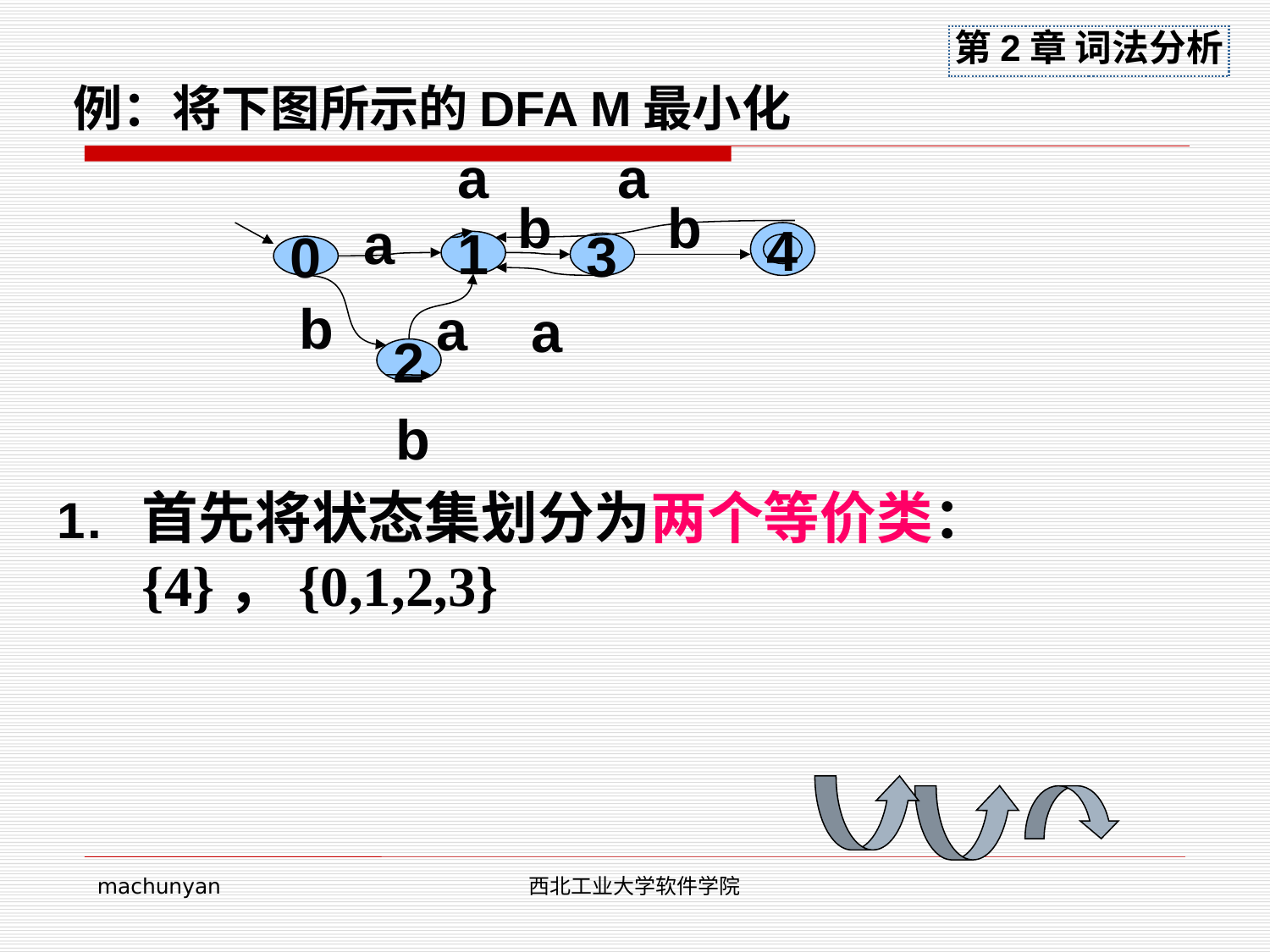

例：将下图所示的DFA M最小化
a
a
b
b
a

4
1
3
0
b
a
a
2
b
首先将状态集划分为两个等价类：{4}，{0,1,2,3}

machunyan

西北工业大学软件学院
109